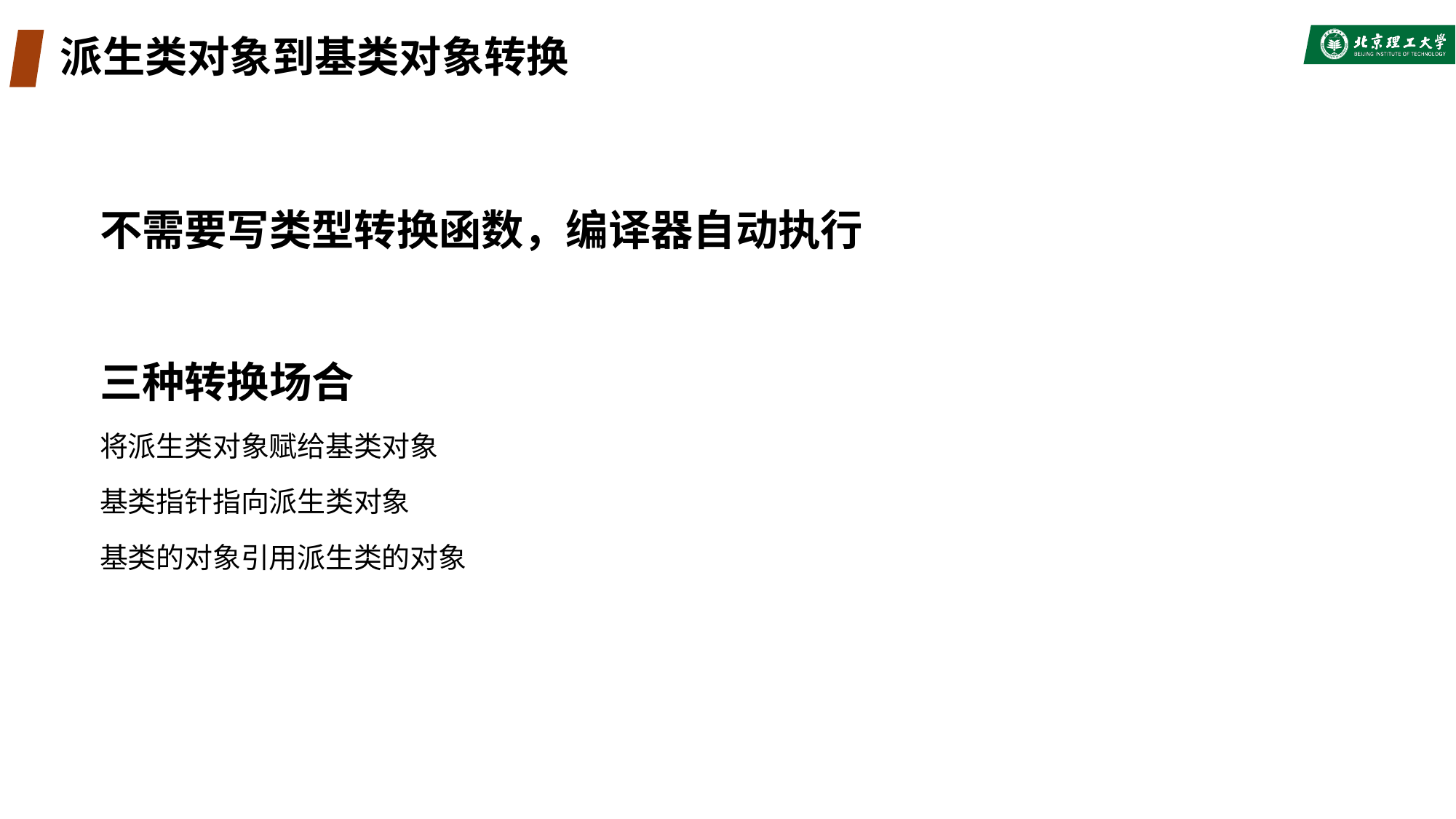

# 派生类对象到基类对象转换
不需要写类型转换函数，编译器自动执行

三种转换场合
将派生类对象赋给基类对象
基类指针指向派生类对象
基类的对象引用派生类的对象